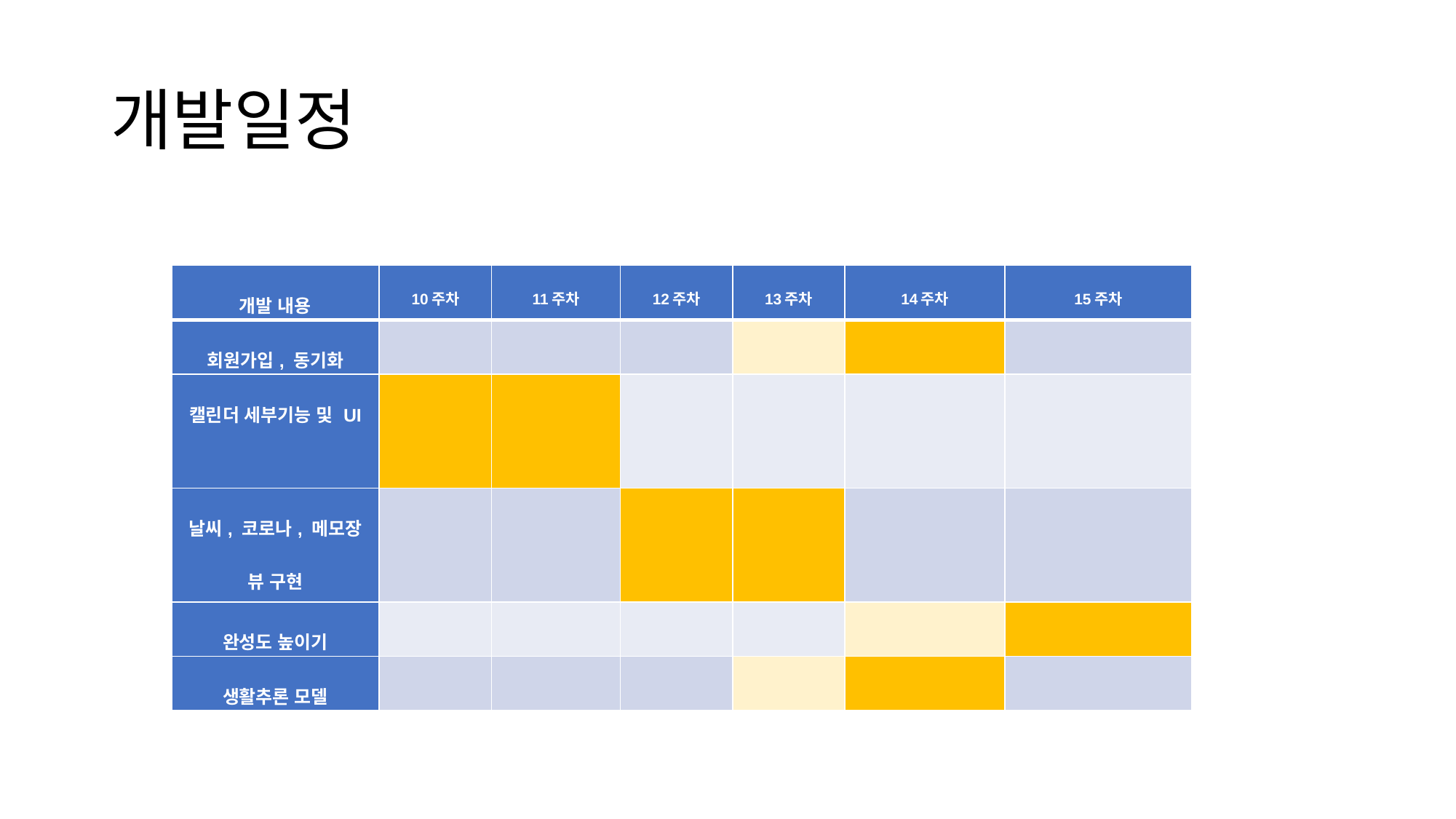

# 개발일정
| 개발 내용 | 10주차 | 11주차 | 12주차 | 13주차 | 14주차 | 15주차 |
| --- | --- | --- | --- | --- | --- | --- |
| 회원가입, 동기화 |  |  |  |  |  |  |
| 캘린더 세부기능 및 UI |  |  |  |  |  |  |
| 날씨, 코로나, 메모장 뷰 구현 |  |  |  |  |  |  |
| 완성도 높이기 |  |  |  |  |  |  |
| 생활추론 모델 |  |  |  |  |  |  |